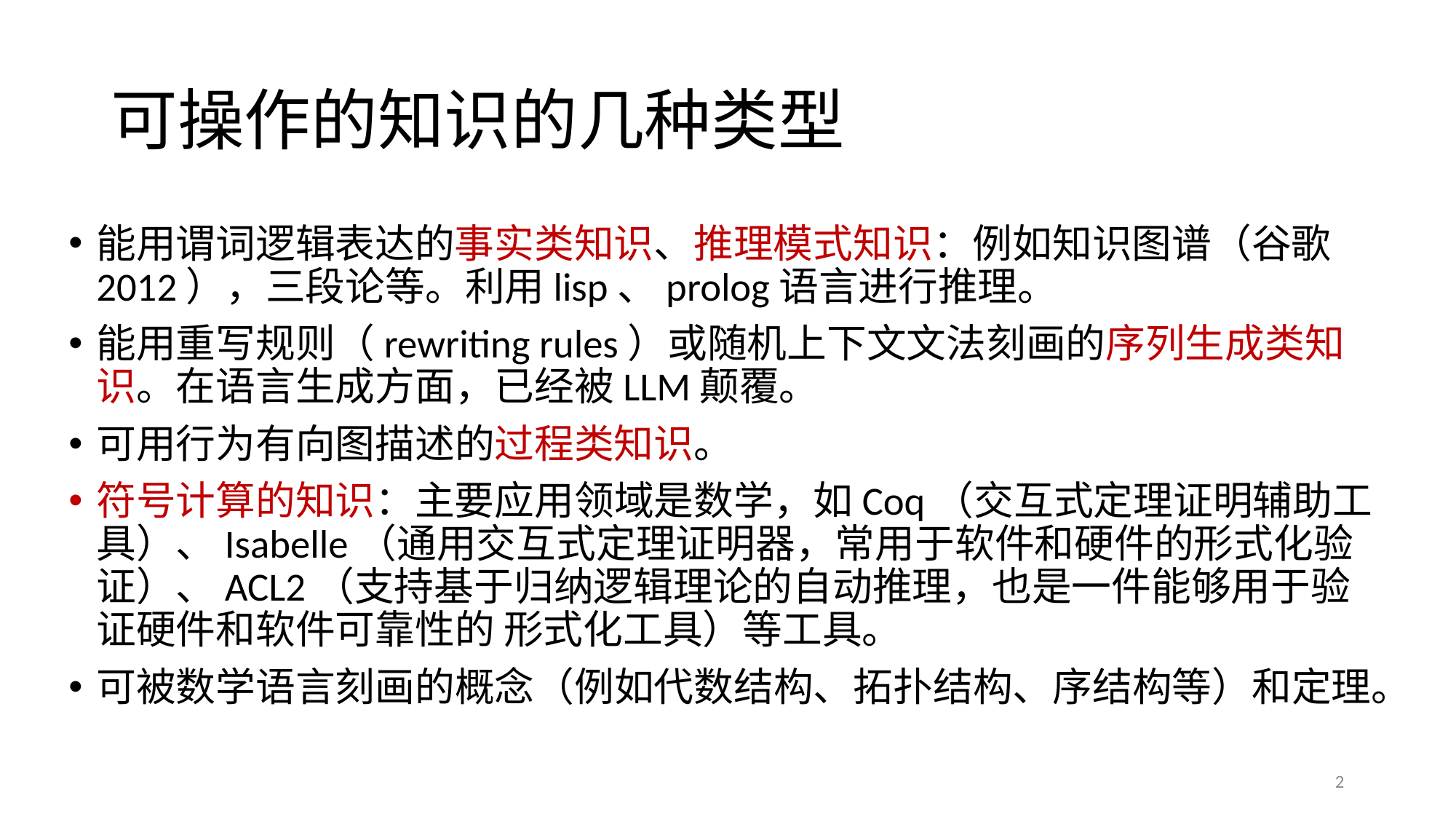

# 可操作的知识的几种类型
能用谓词逻辑表达的事实类知识、推理模式知识：例如知识图谱（谷歌2012），三段论等。利用lisp、prolog语言进行推理。
能用重写规则（rewriting rules）或随机上下文文法刻画的序列生成类知识。在语言生成方面，已经被LLM颠覆。
可用行为有向图描述的过程类知识。
符号计算的知识：主要应用领域是数学，如Coq（交互式定理证明辅助工具）、Isabelle（通用交互式定理证明器，常用于软件和硬件的形式化验证）、ACL2（支持基于归纳逻辑理论的自动推理，也是一件能够用于验证硬件和软件可靠性的 形式化工具）等工具。
可被数学语言刻画的概念（例如代数结构、拓扑结构、序结构等）和定理。
2